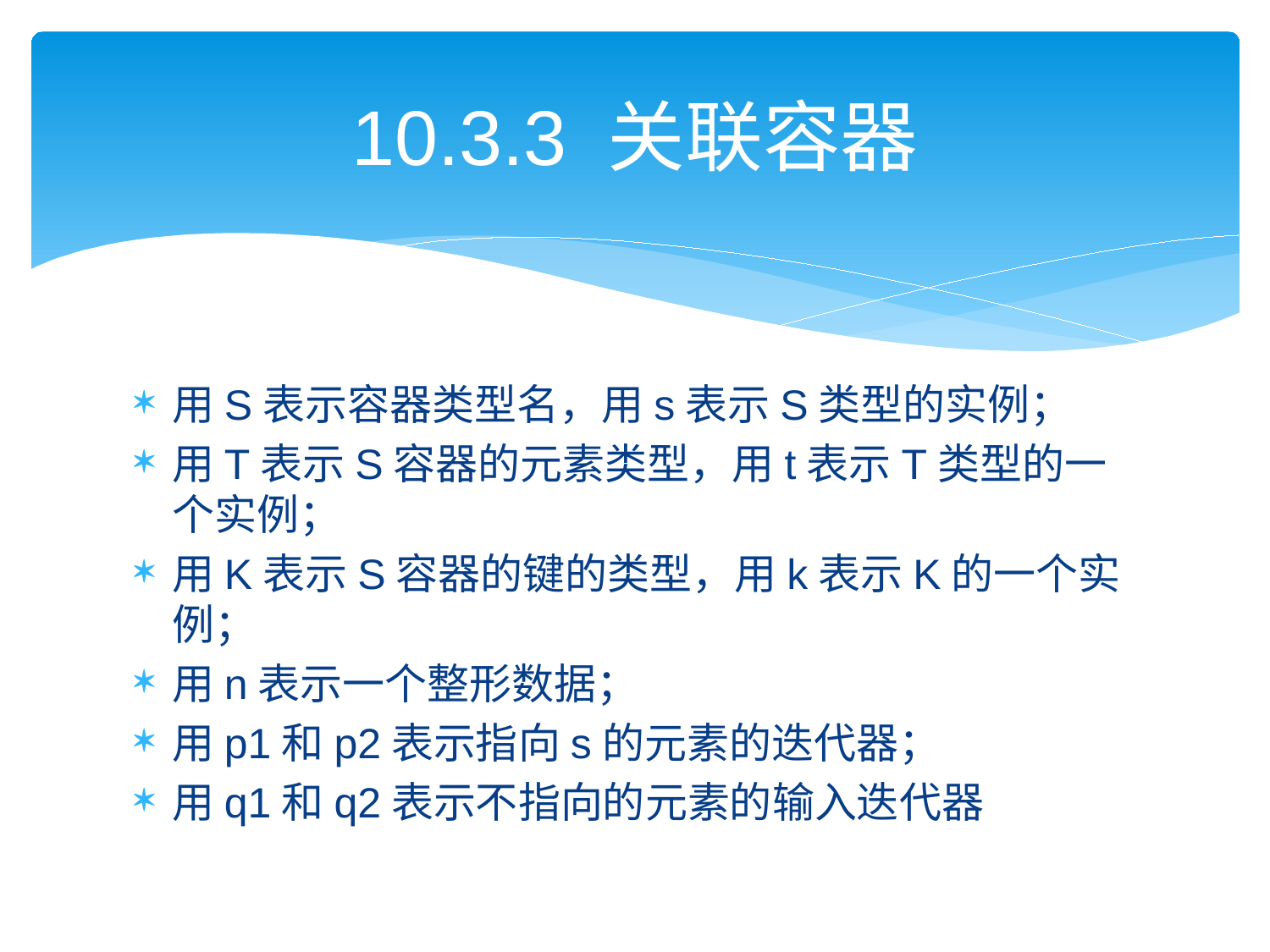

# 10.3.3 关联容器
用S表示容器类型名，用s表示S类型的实例；
用T表示S容器的元素类型，用t表示T类型的一个实例；
用K表示S容器的键的类型，用k表示K的一个实例；
用n表示一个整形数据；
用p1和p2表示指向s的元素的迭代器；
用q1和q2表示不指向的元素的输入迭代器